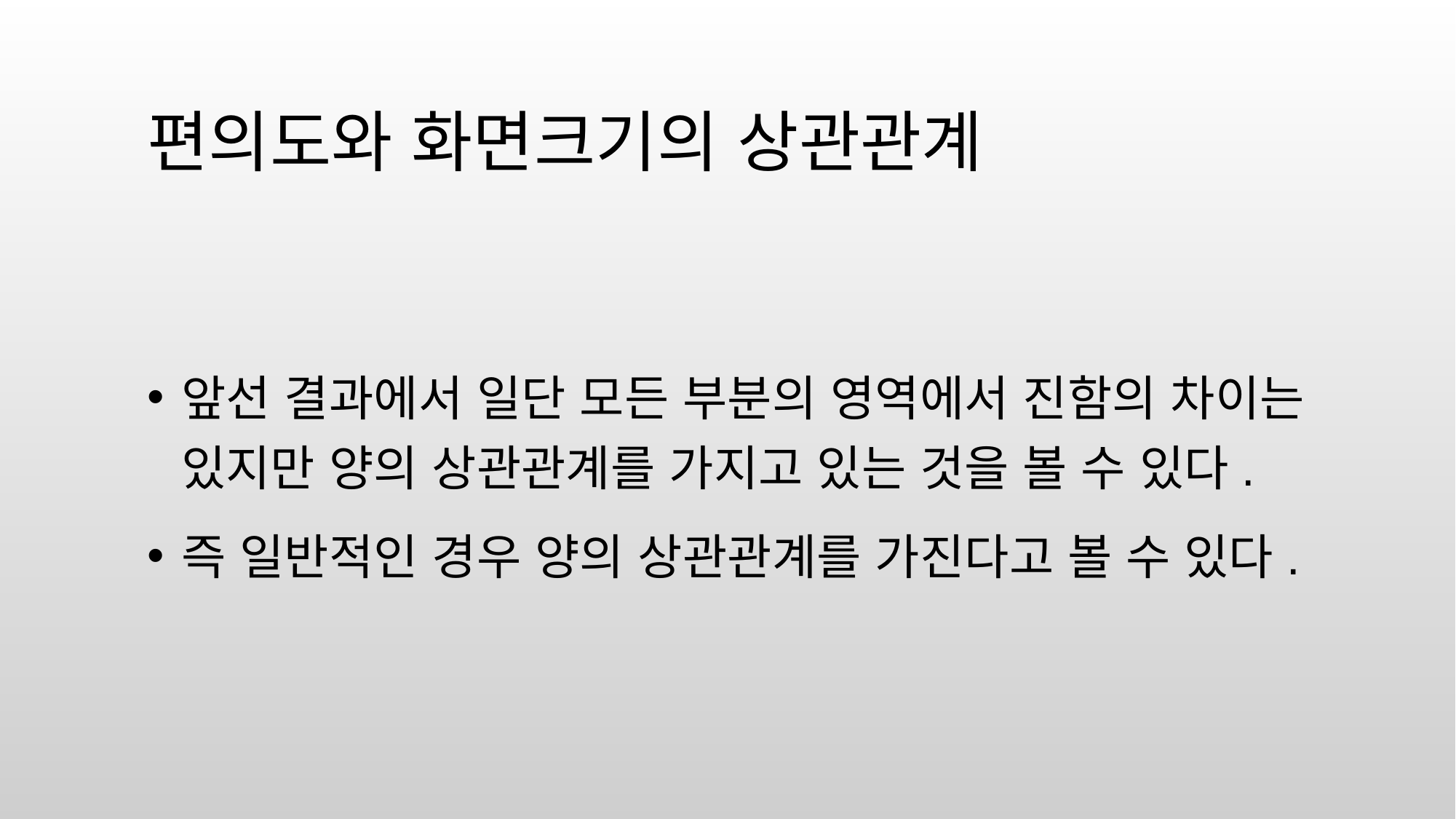

# 편의도와 화면크기의 상관관계
앞선 결과에서 일단 모든 부분의 영역에서 진함의 차이는 있지만 양의 상관관계를 가지고 있는 것을 볼 수 있다.
즉 일반적인 경우 양의 상관관계를 가진다고 볼 수 있다.